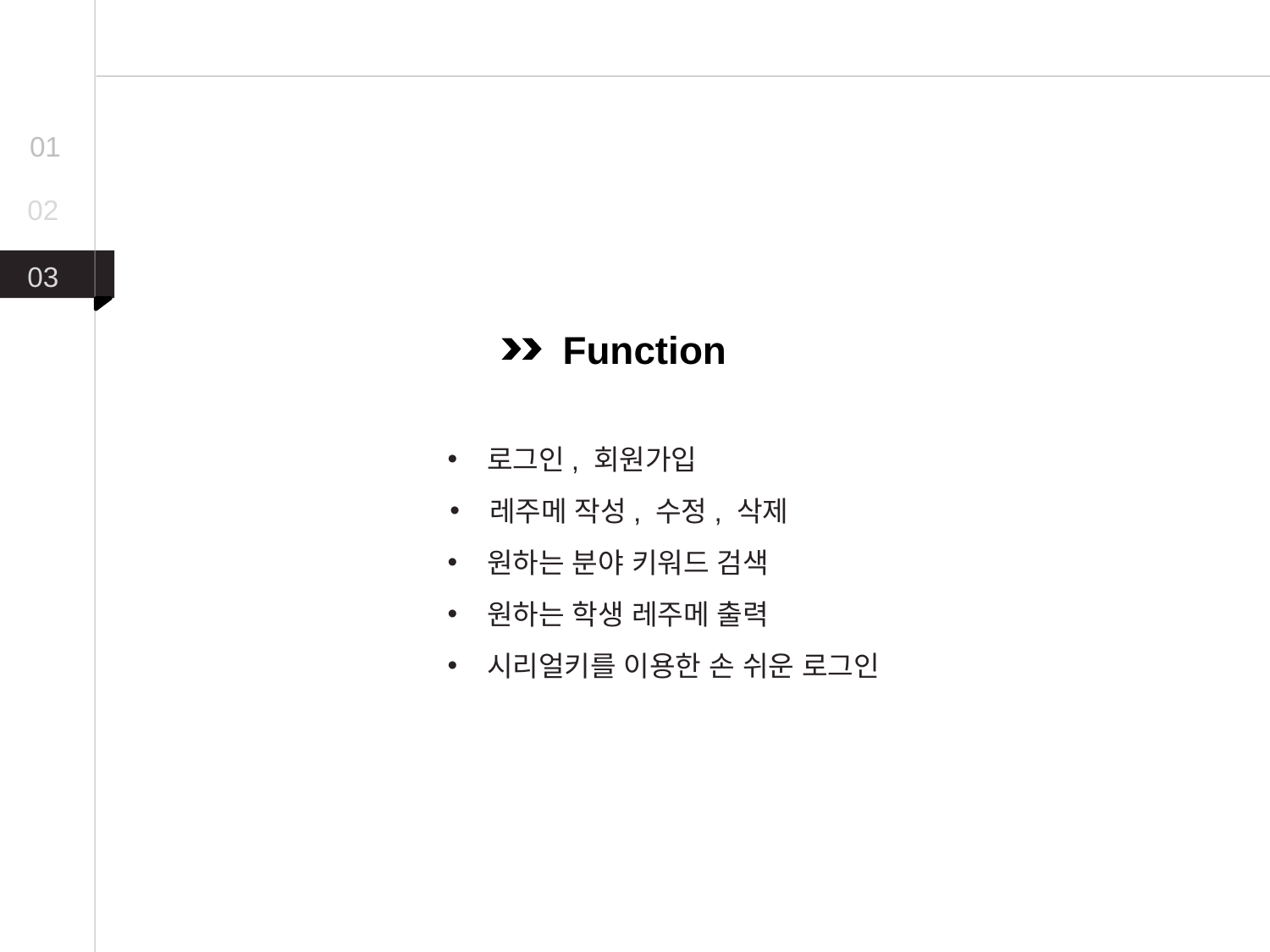

01
02

03

Function

로그인, 회원가입
레주메 작성, 수정, 삭제
원하는 분야 키워드 검색
원하는 학생 레주메 출력
시리얼키를 이용한 손 쉬운 로그인